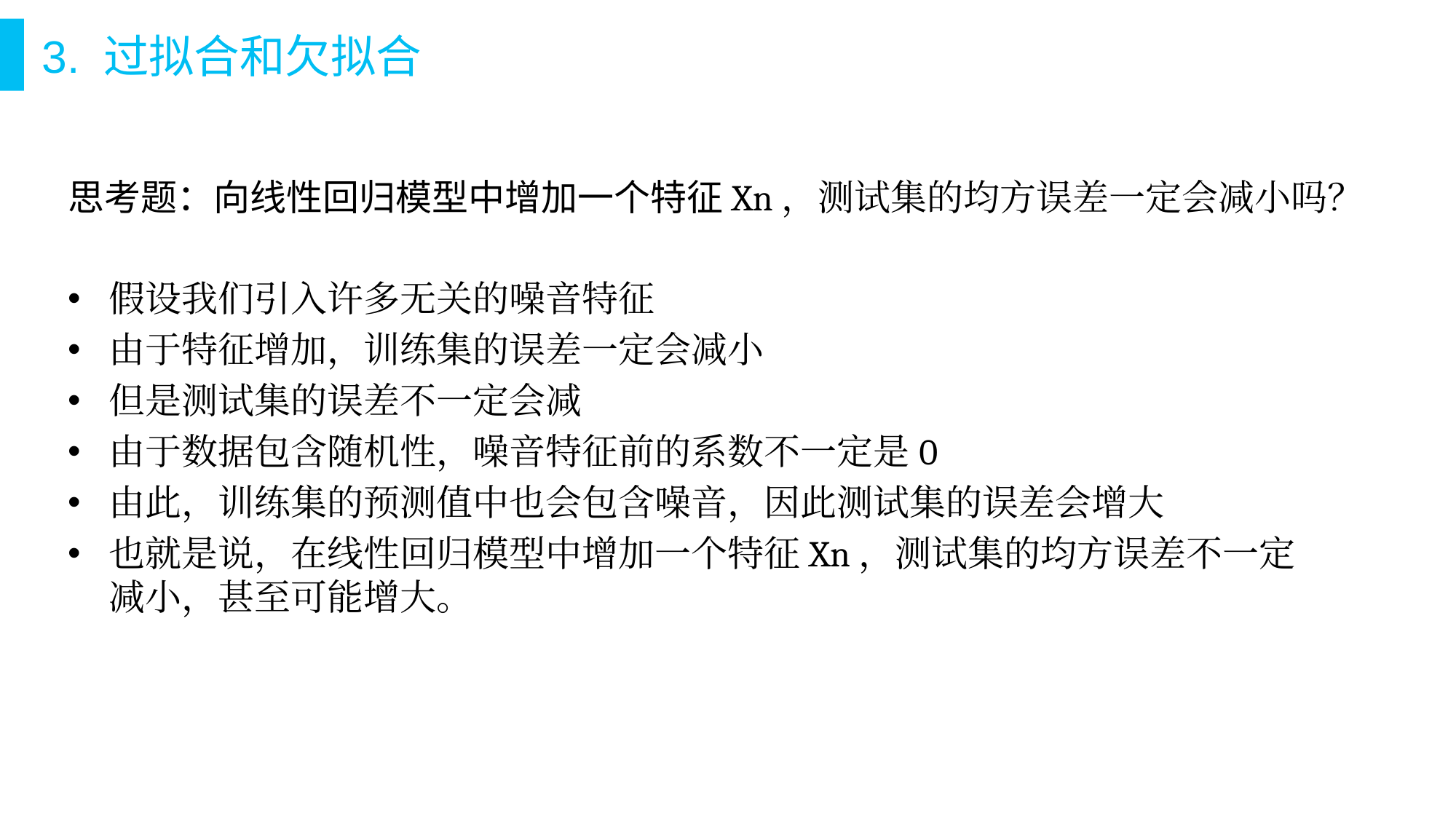

# 3. 过拟合和欠拟合
思考题：向线性回归模型中增加一个特征Xn，测试集的均方误差一定会减小吗？

假设我们引入许多无关的噪音特征
由于特征增加，训练集的误差一定会减小
但是测试集的误差不一定会减
由于数据包含随机性，噪音特征前的系数不一定是0
由此，训练集的预测值中也会包含噪音，因此测试集的误差会增大
也就是说，在线性回归模型中增加一个特征Xn，测试集的均方误差不一定减小，甚至可能增大。